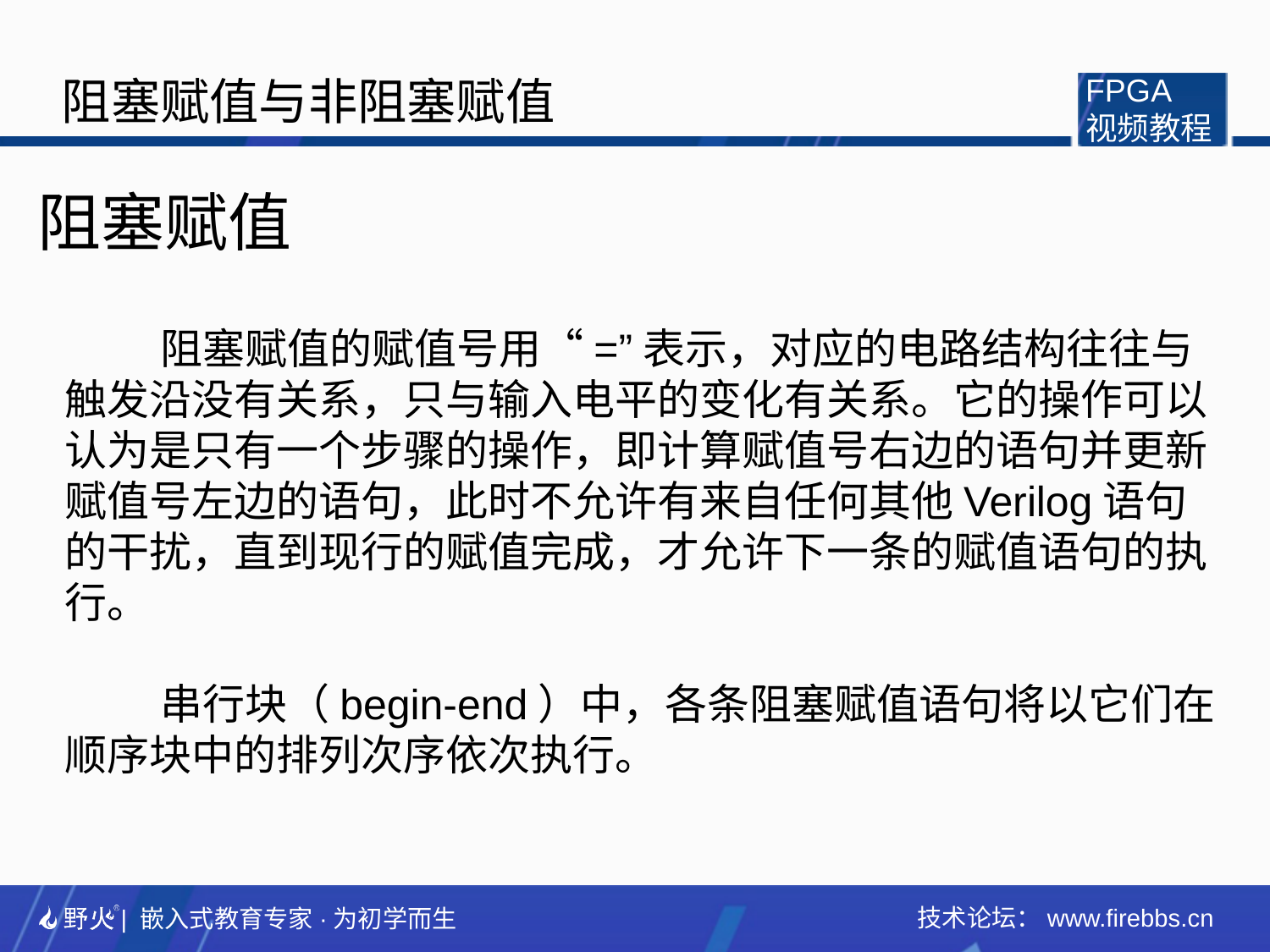

阻塞赋值与非阻塞赋值
FPGA
视频教程
阻塞赋值
         阻塞赋值的赋值号用“=”表示，对应的电路结构往往与触发沿没有关系，只与输入电平的变化有关系。它的操作可以认为是只有一个步骤的操作，即计算赋值号右边的语句并更新赋值号左边的语句，此时不允许有来自任何其他Verilog语句的干扰，直到现行的赋值完成，才允许下一条的赋值语句的执行。

         串行块（begin-end）中，各条阻塞赋值语句将以它们在顺序块中的排列次序依次执行。